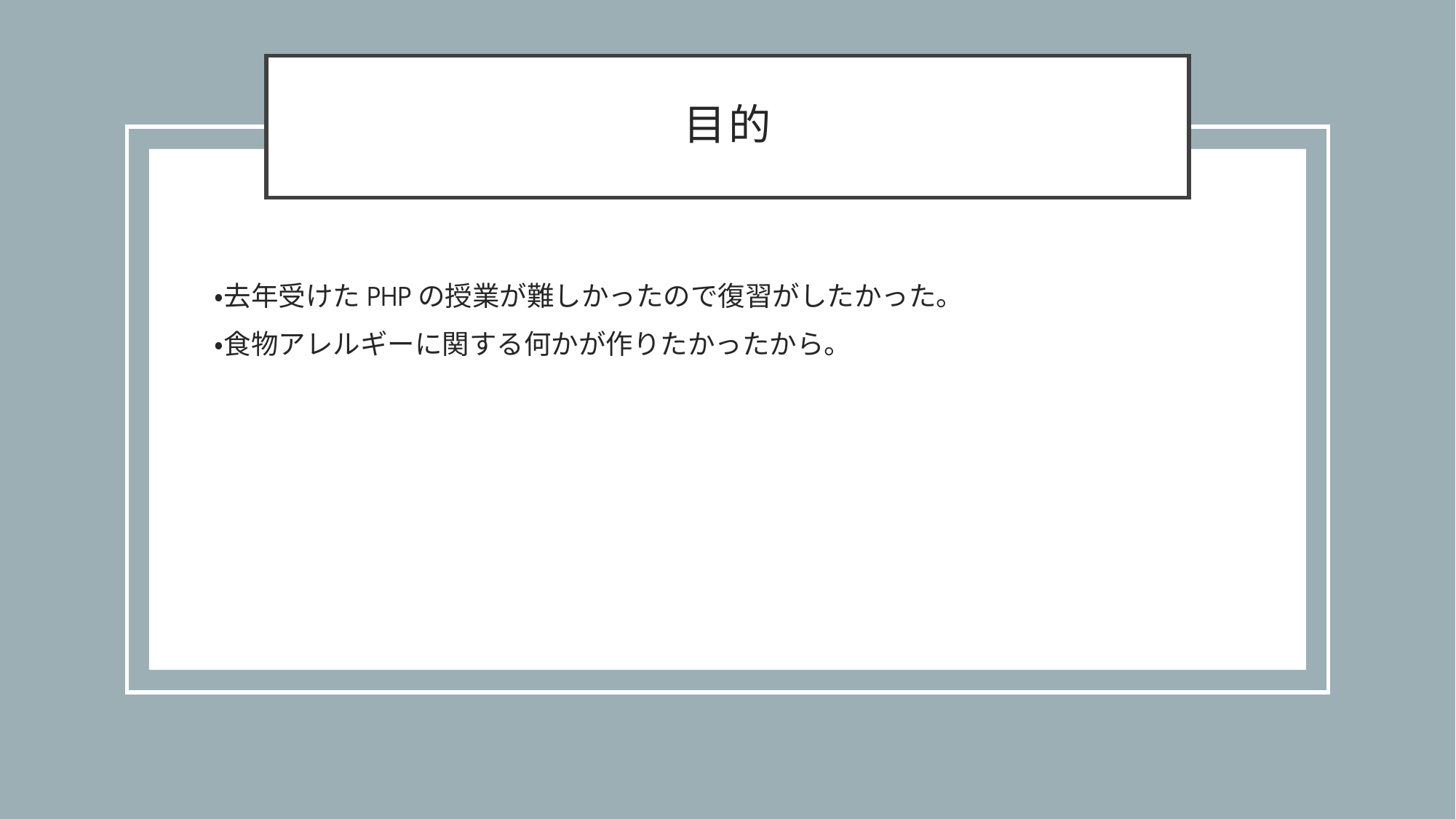

# 目的

・去年受けたPHPの授業が難しかったので復習がしたかった。
・食物アレルギーに関する何かが作りたかったから。